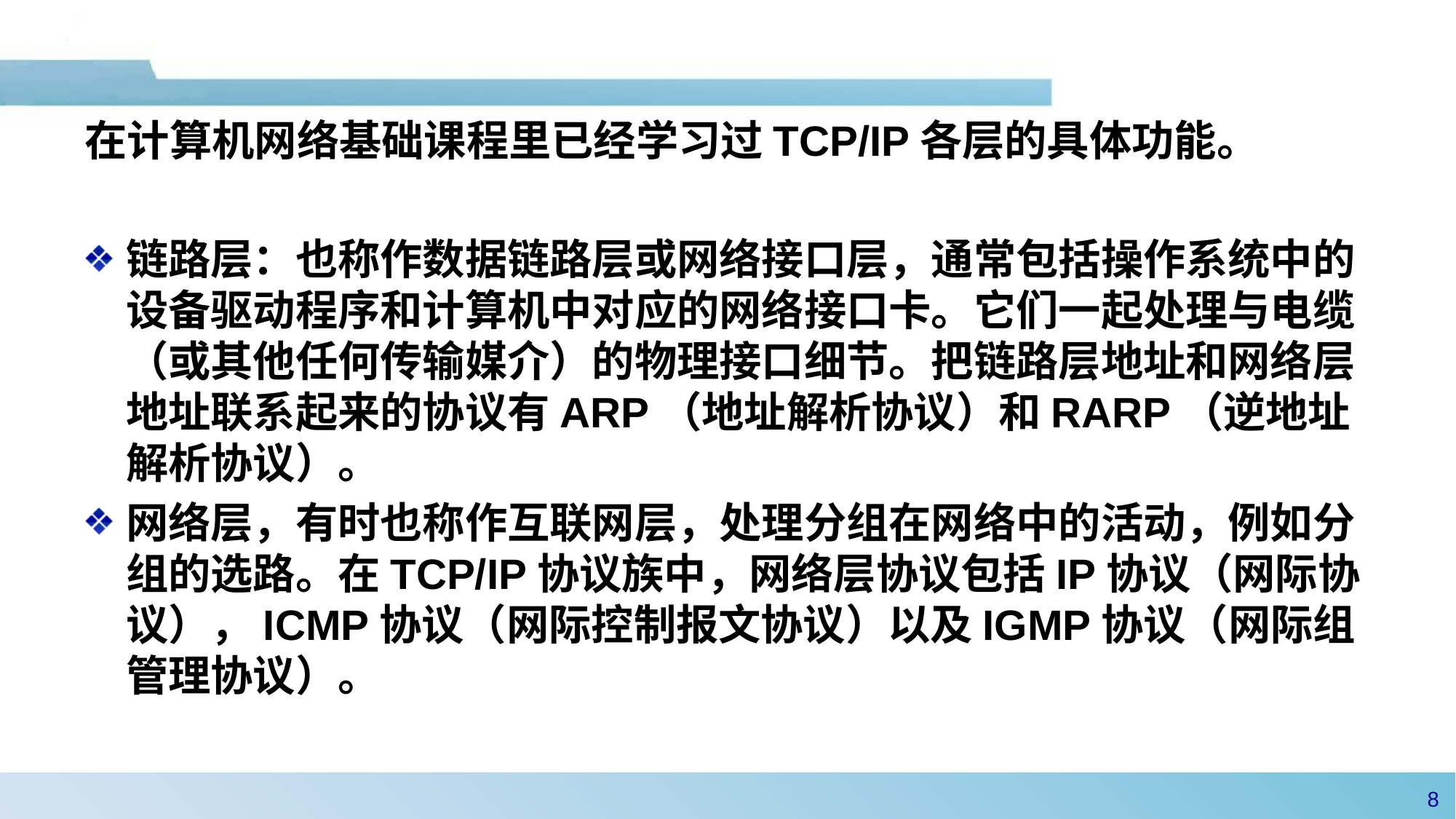

在计算机网络基础课程里已经学习过TCP/IP各层的具体功能。

链路层：也称作数据链路层或网络接口层，通常包括操作系统中的设备驱动程序和计算机中对应的网络接口卡。它们一起处理与电缆（或其他任何传输媒介）的物理接口细节。把链路层地址和网络层地址联系起来的协议有ARP（地址解析协议）和RARP（逆地址解析协议）。
网络层，有时也称作互联网层，处理分组在网络中的活动，例如分组的选路。在TCP/IP协议族中，网络层协议包括IP协议（网际协议），ICMP协议（网际控制报文协议）以及IGMP协议（网际组管理协议）。

8